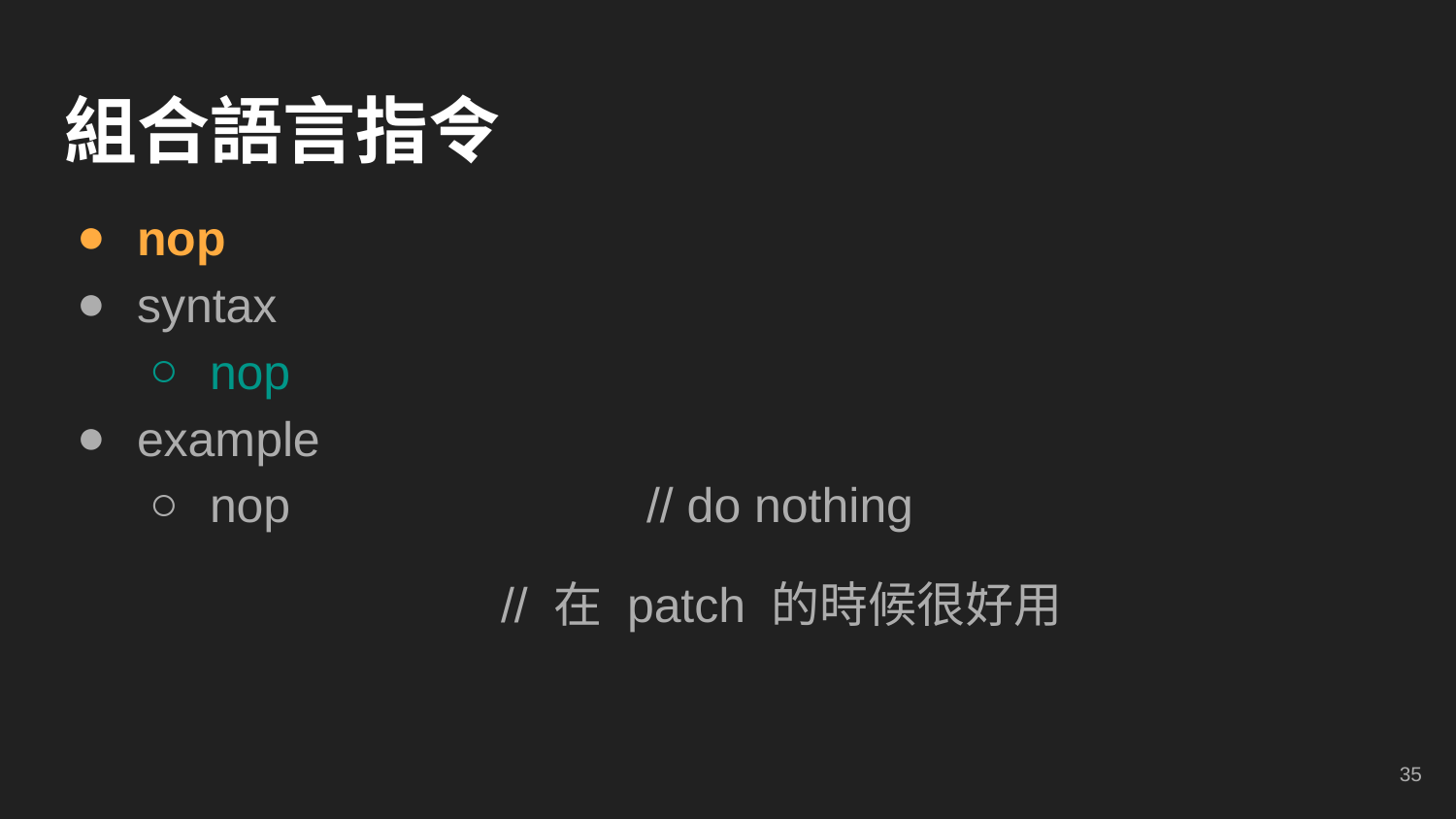

# 組合語言指令
nop
syntax
nop
example
nop			// do nothing
// 在 patch 的時候很好用
35